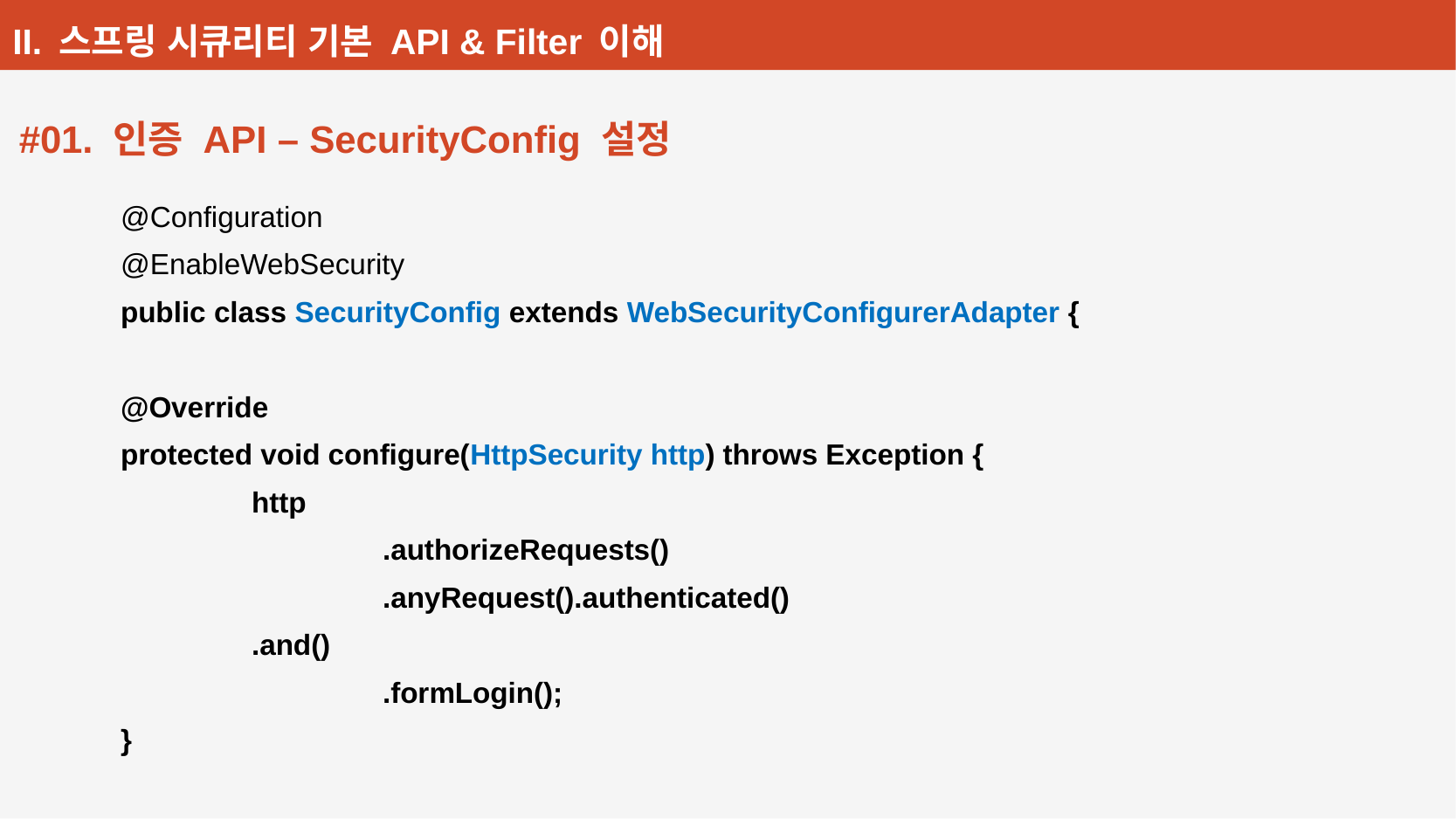

#01. 인증 API – SecurityConfig 설정
@Configuration
@EnableWebSecurity
public class SecurityConfig extends WebSecurityConfigurerAdapter {

@Override
protected void configure(HttpSecurity http) throws Exception {
	http
		.authorizeRequests()
		.anyRequest().authenticated()
	.and()
		.formLogin();
}